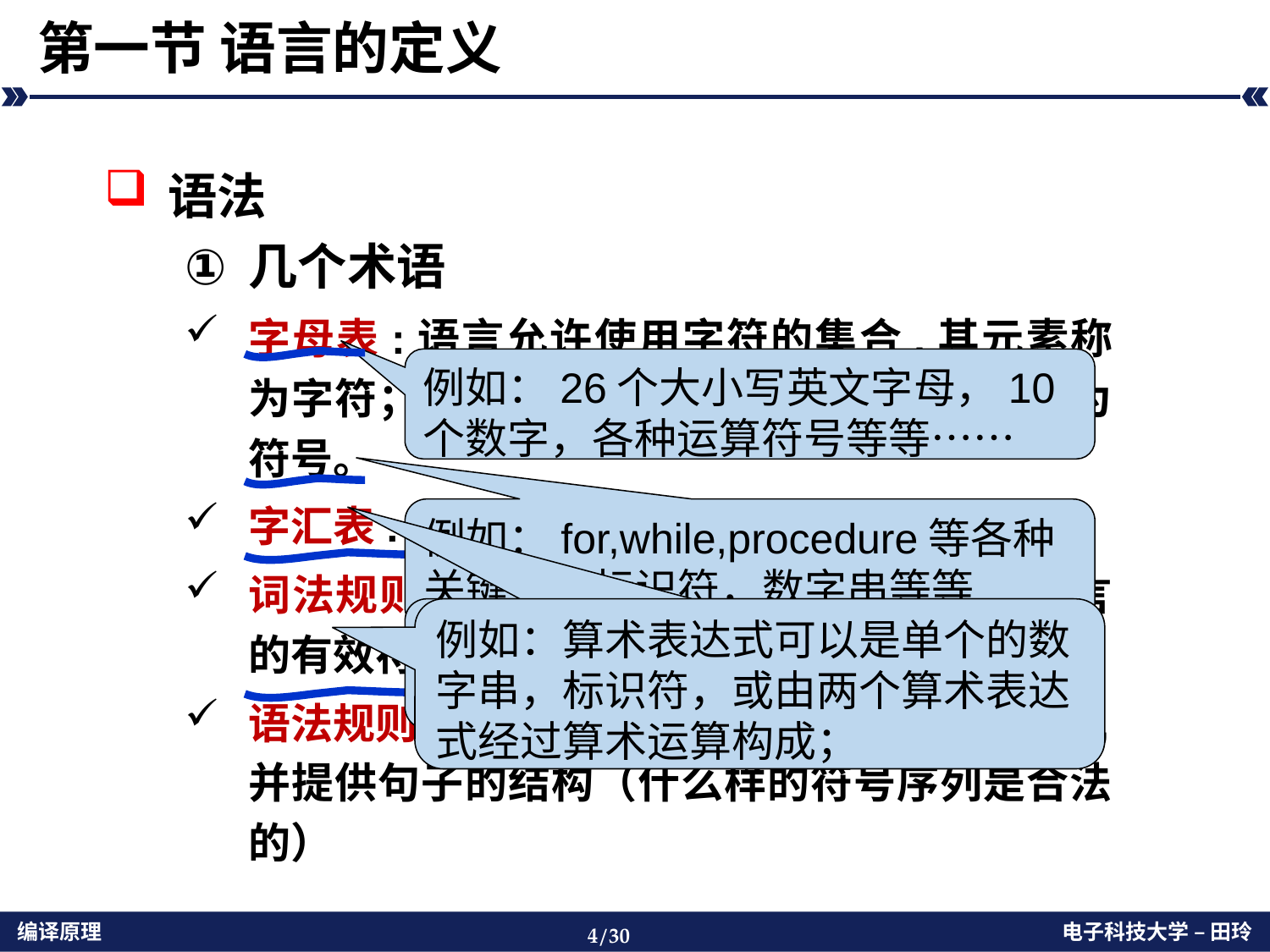

# 第一节 语言的定义
语法
几个术语
字母表:语言允许使用字符的集合,其元素称为字符；由字符组成的有限串（字符串）称为符号。
字汇表:由符号组成的集合，其元素称为字
词法规则:规定什么样的字符串可以构成语言的有效符号
语法规则:确定一个符号序列是否为一个句子,并提供句子的结构（什么样的符号序列是合法的）
例如：26个大小写英文字母，10个数字，各种运算符号等等……

例如：for,while,procedure等各种关键字，标识符，数字串等等

例如：标识符是由字母打头的字母/数字串；
例如：算术表达式可以是单个的数字串，标识符，或由两个算术表达式经过算术运算构成；